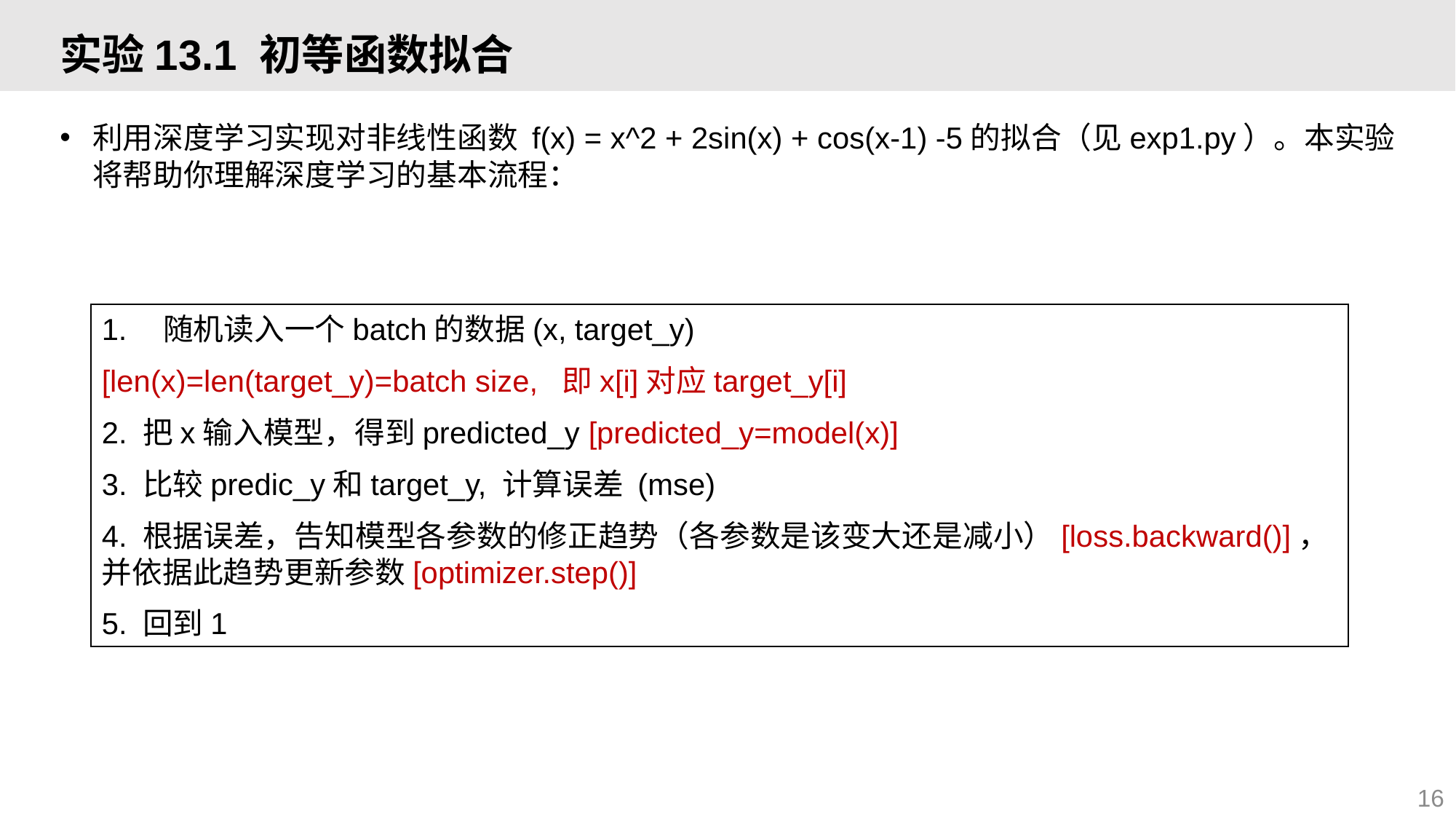

# 实验13.1 初等函数拟合
利用深度学习实现对非线性函数 f(x) = x^2 + 2sin(x) + cos(x-1) -5的拟合（见exp1.py）。本实验将帮助你理解深度学习的基本流程：

随机读入一个batch的数据(x, target_y)
[len(x)=len(target_y)=batch size,  即x[i]对应target_y[i]
2. 把x输入模型，得到predicted_y [predicted_y=model(x)]
3. 比较predic_y和target_y, 计算误差 (mse)
4. 根据误差，告知模型各参数的修正趋势（各参数是该变大还是减小）[loss.backward()]，并依据此趋势更新参数[optimizer.step()]
5. 回到1
16